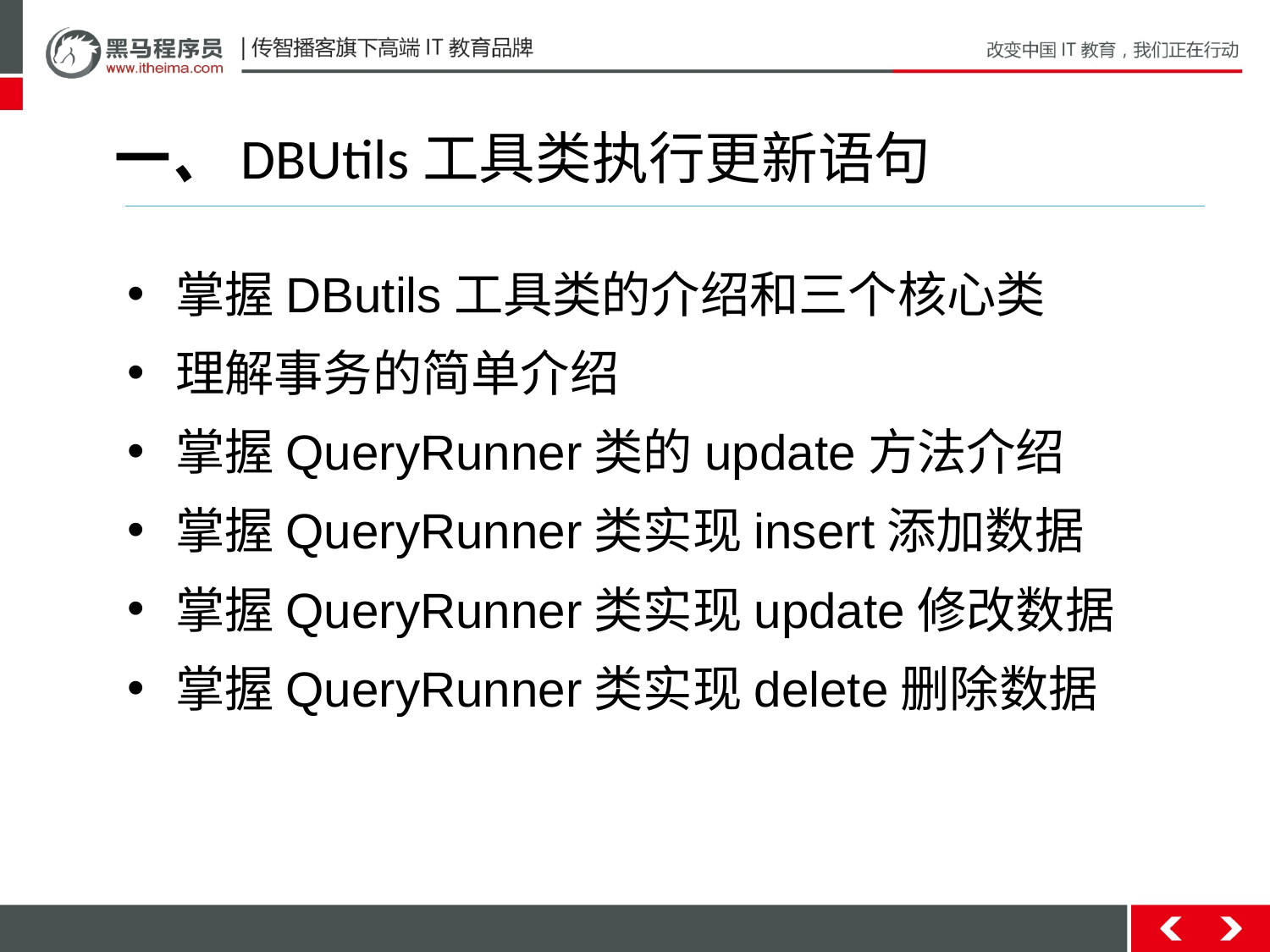

一、DBUtils工具类执行更新语句
掌握DButils工具类的介绍和三个核心类
理解事务的简单介绍
掌握QueryRunner类的update方法介绍
掌握QueryRunner类实现insert添加数据
掌握QueryRunner类实现update修改数据
掌握QueryRunner类实现delete删除数据